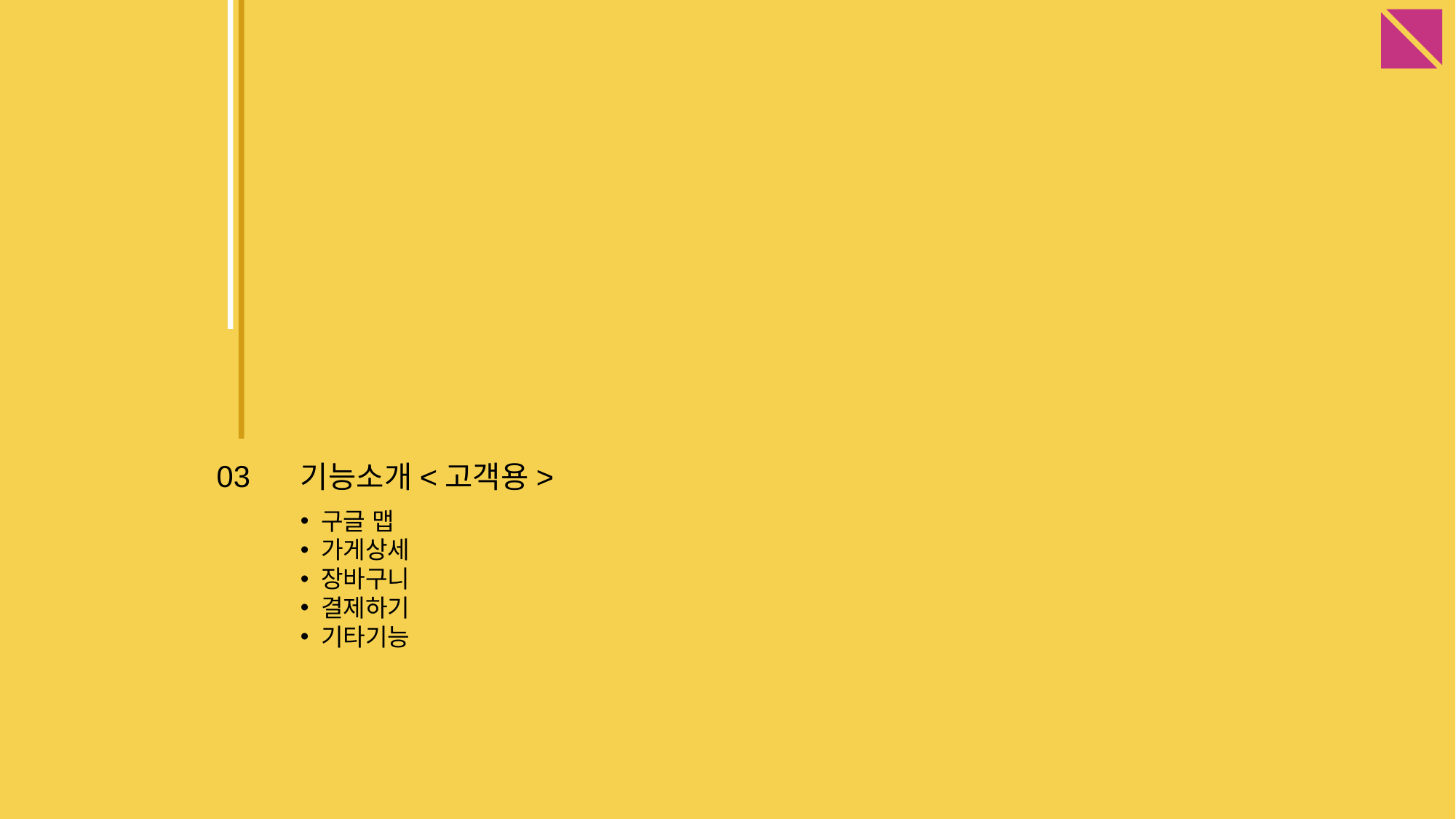

03
기능소개<고객용>
구글 맵
가게상세
장바구니
결제하기
기타기능